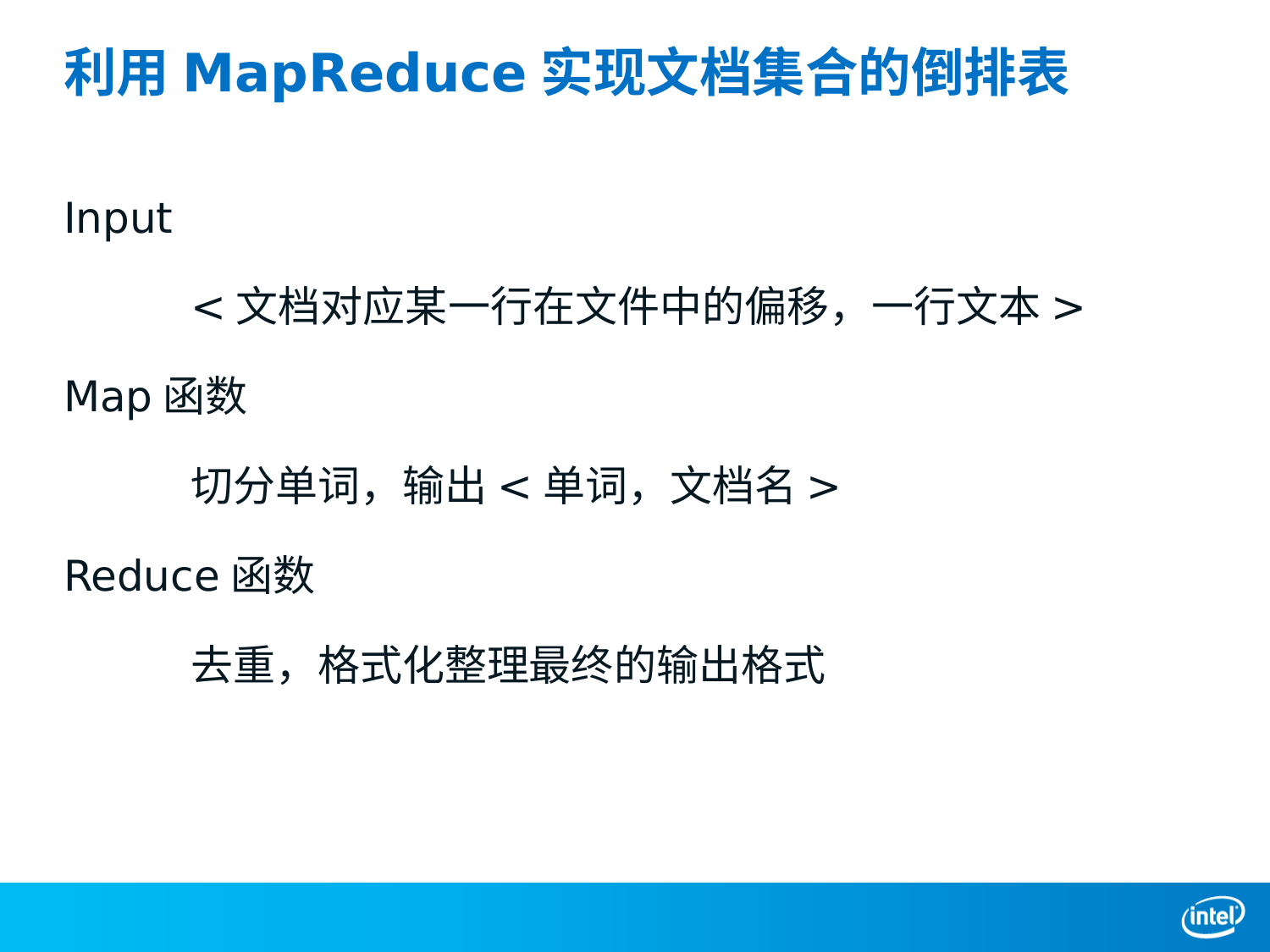

# 利用MapReduce实现文档集合的倒排表
Input
	<文档对应某一行在文件中的偏移，一行文本>
Map函数
	切分单词，输出<单词，文档名>
Reduce函数
	去重，格式化整理最终的输出格式